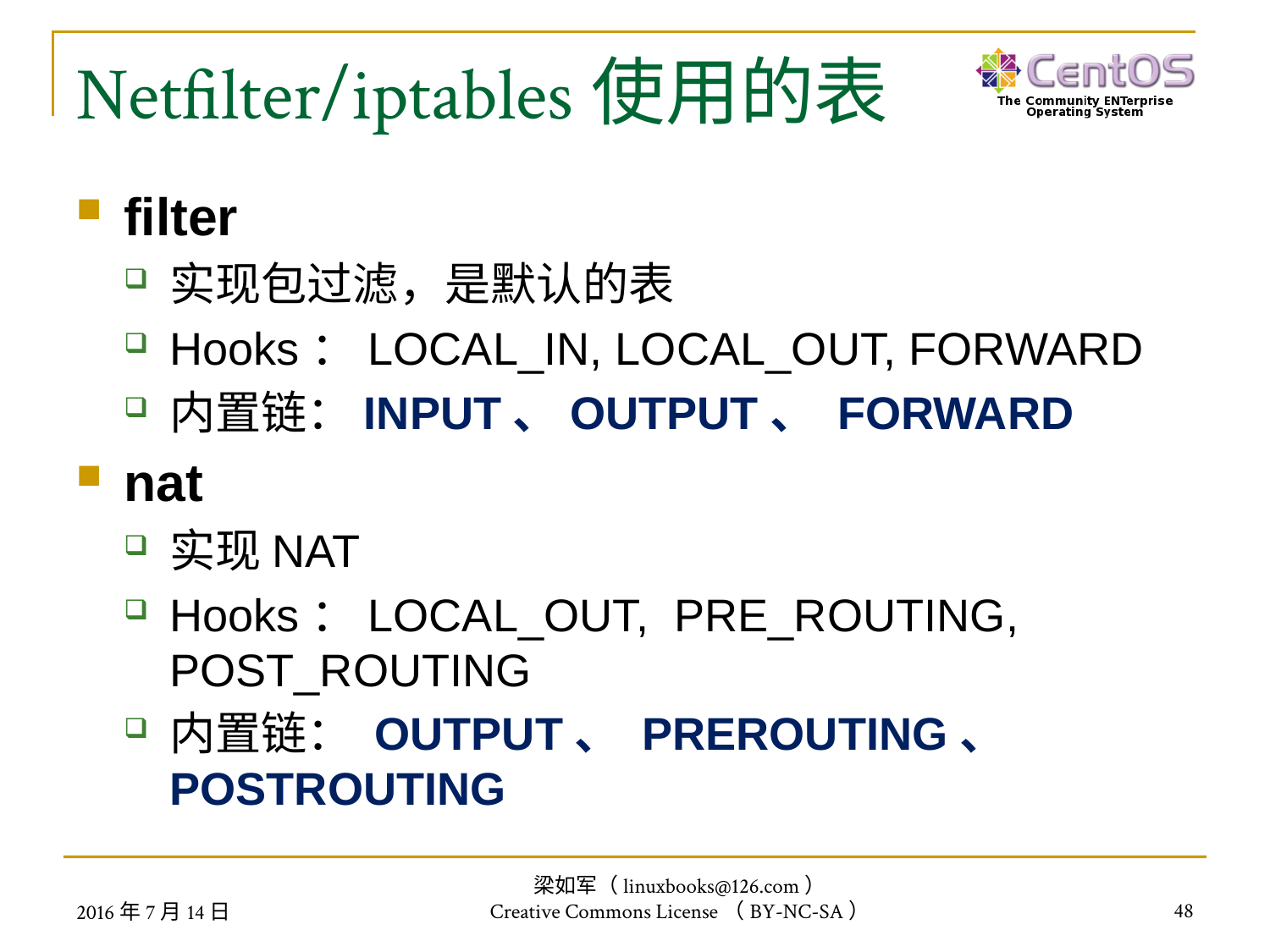

# Netfilter/iptables使用的表
filter
实现包过滤，是默认的表
Hooks：LOCAL_IN, LOCAL_OUT, FORWARD
内置链：INPUT、OUTPUT、 FORWARD
nat
实现NAT
Hooks：LOCAL_OUT,  PRE_ROUTING,  POST_ROUTING
内置链： OUTPUT、 PREROUTING、 POSTROUTING
梁如军（linuxbooks@126.com）
Creative Commons License（BY-NC-SA）
2016年7月14日
48